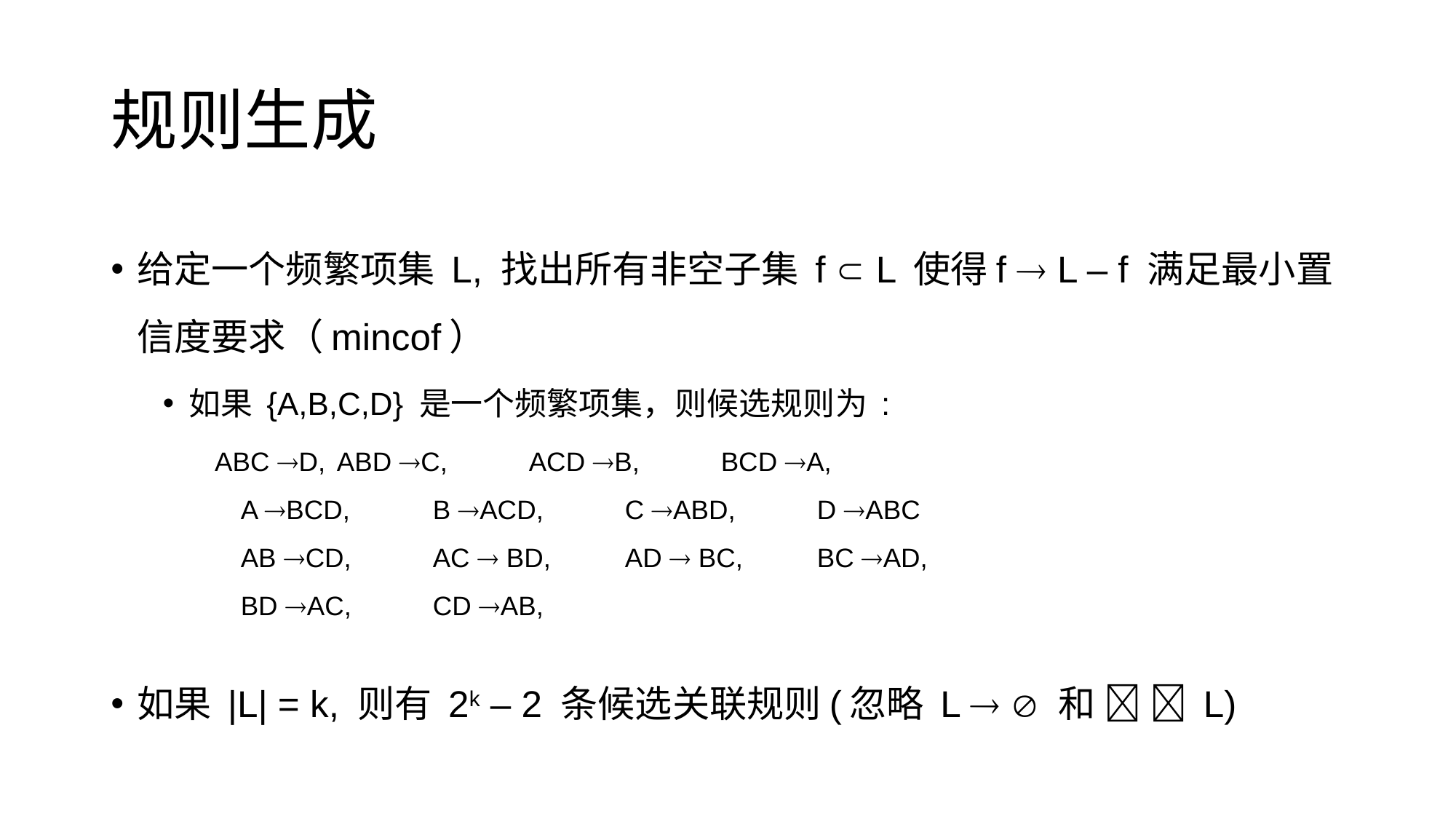

# 规则生成
给定一个频繁项集 L, 找出所有非空子集 f ⊂ L 使得f → L – f 满足最小置信度要求（mincof）
如果 {A,B,C,D} 是一个频繁项集，则候选规则为 :
ABC →D, 	ABD →C, 	ACD →B, 	BCD →A,
A →BCD,	B →ACD,	C →ABD, 	D →ABC
AB →CD,	AC → BD, 	AD → BC, 	BC →AD,
BD →AC, 	CD →AB,
如果 |L| = k, 则有 2k – 2 条候选关联规则(忽略 L → ∅ 和 ∅ → L)